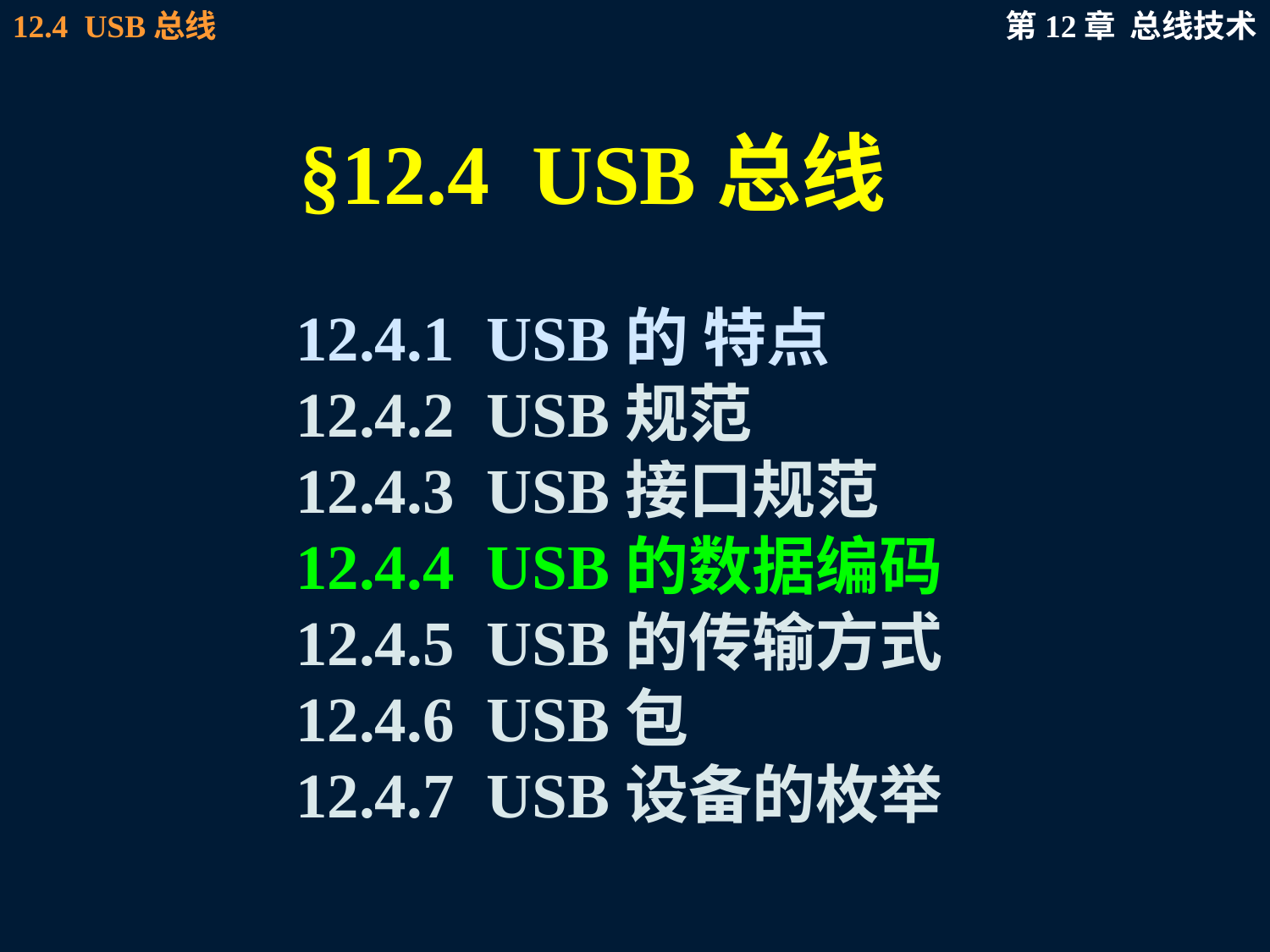

# §12.4  USB总线
12.4.1  USB的 特点
12.4.2  USB规范
12.4.3  USB接口规范
12.4.4  USB的数据编码
12.4.5  USB的传输方式
12.4.6  USB包
12.4.7  USB设备的枚举